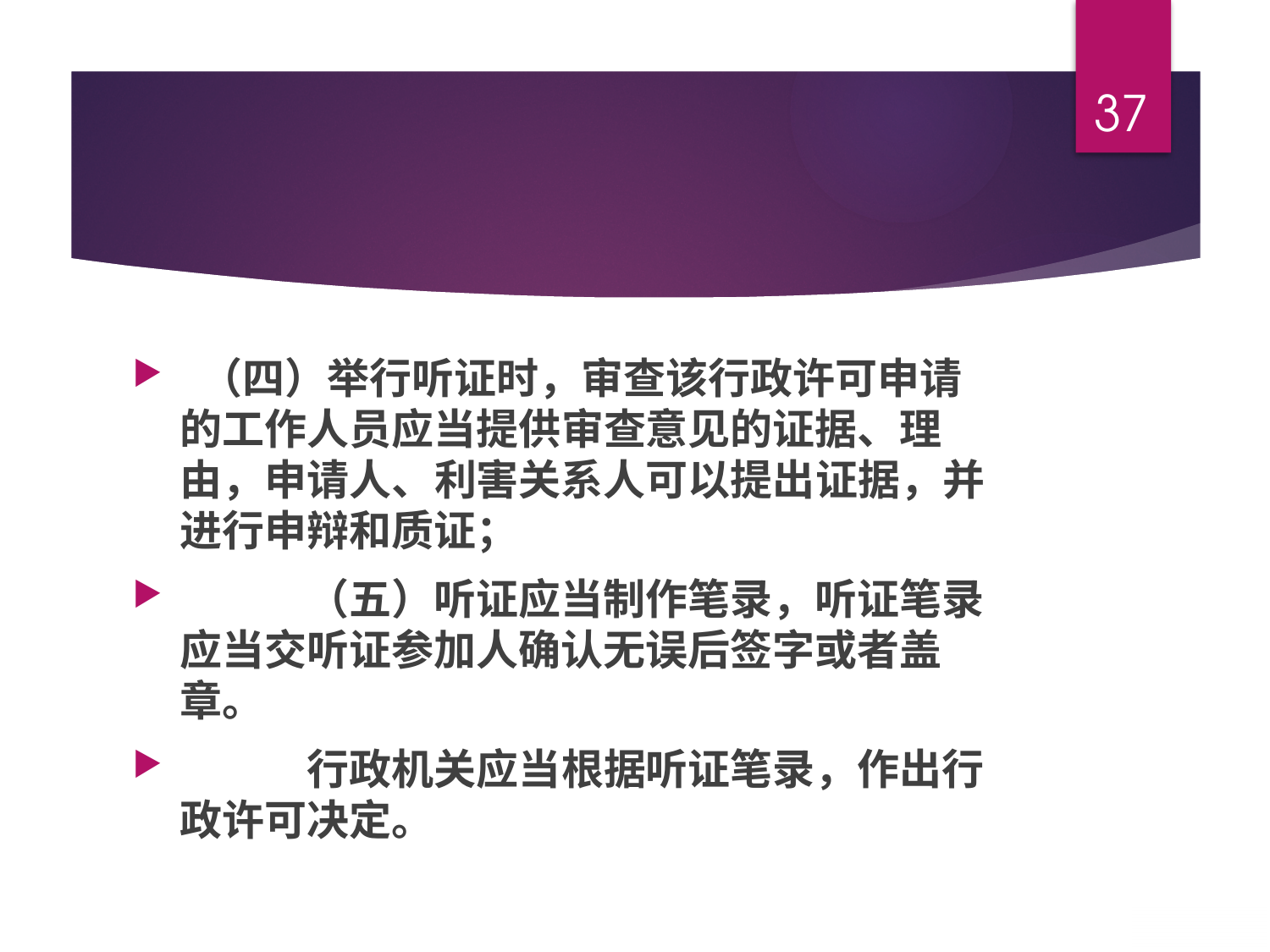

37
#
 （四）举行听证时，审查该行政许可申请的工作人员应当提供审查意见的证据、理由，申请人、利害关系人可以提出证据，并进行申辩和质证；
	（五）听证应当制作笔录，听证笔录应当交听证参加人确认无误后签字或者盖章。
	行政机关应当根据听证笔录，作出行政许可决定。